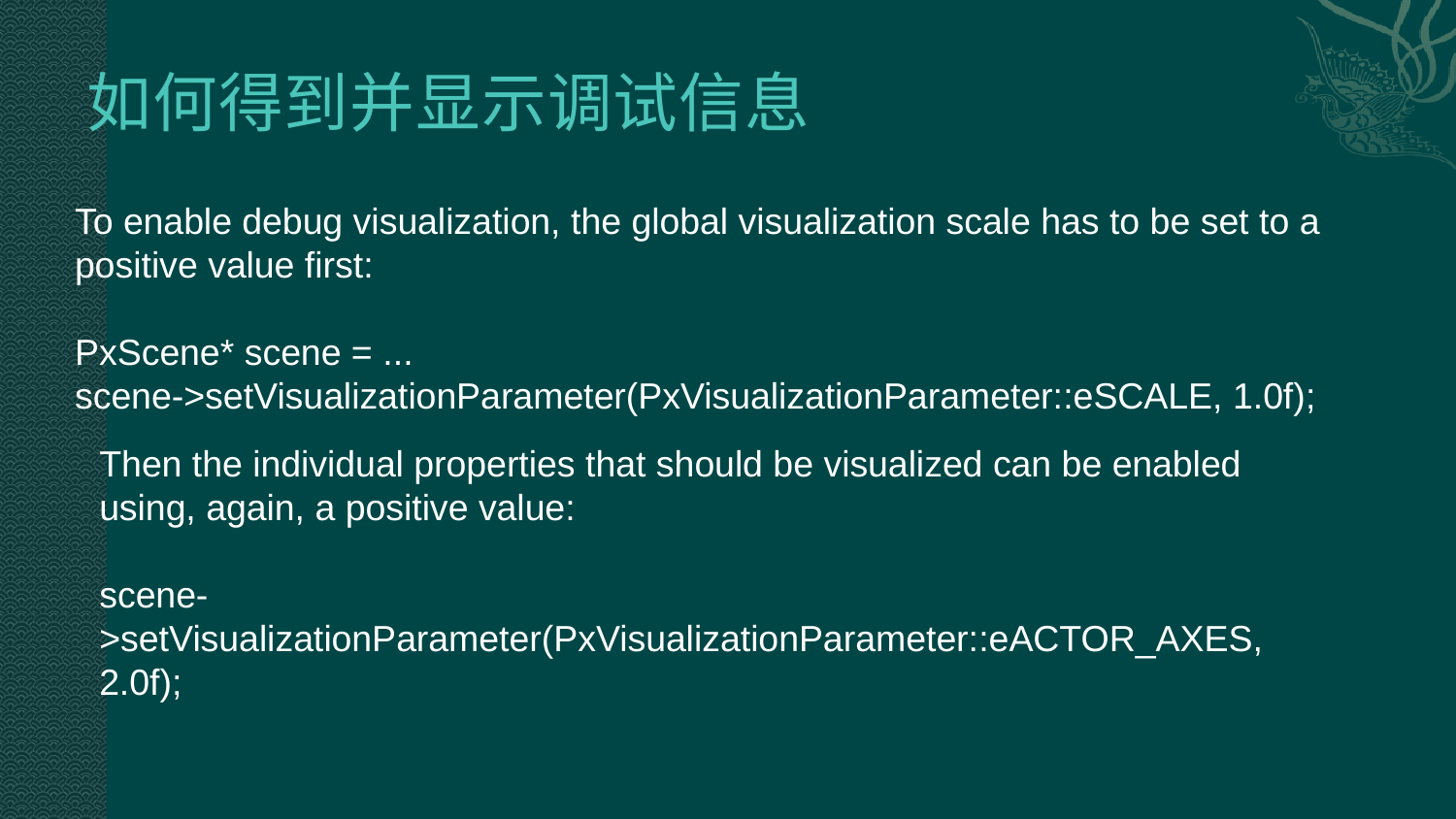

# 如何得到并显示调试信息
To enable debug visualization, the global visualization scale has to be set to a positive value first:

PxScene* scene = ...
scene->setVisualizationParameter(PxVisualizationParameter::eSCALE, 1.0f);

Then the individual properties that should be visualized can be enabled using, again, a positive value:

scene->setVisualizationParameter(PxVisualizationParameter::eACTOR_AXES, 2.0f);